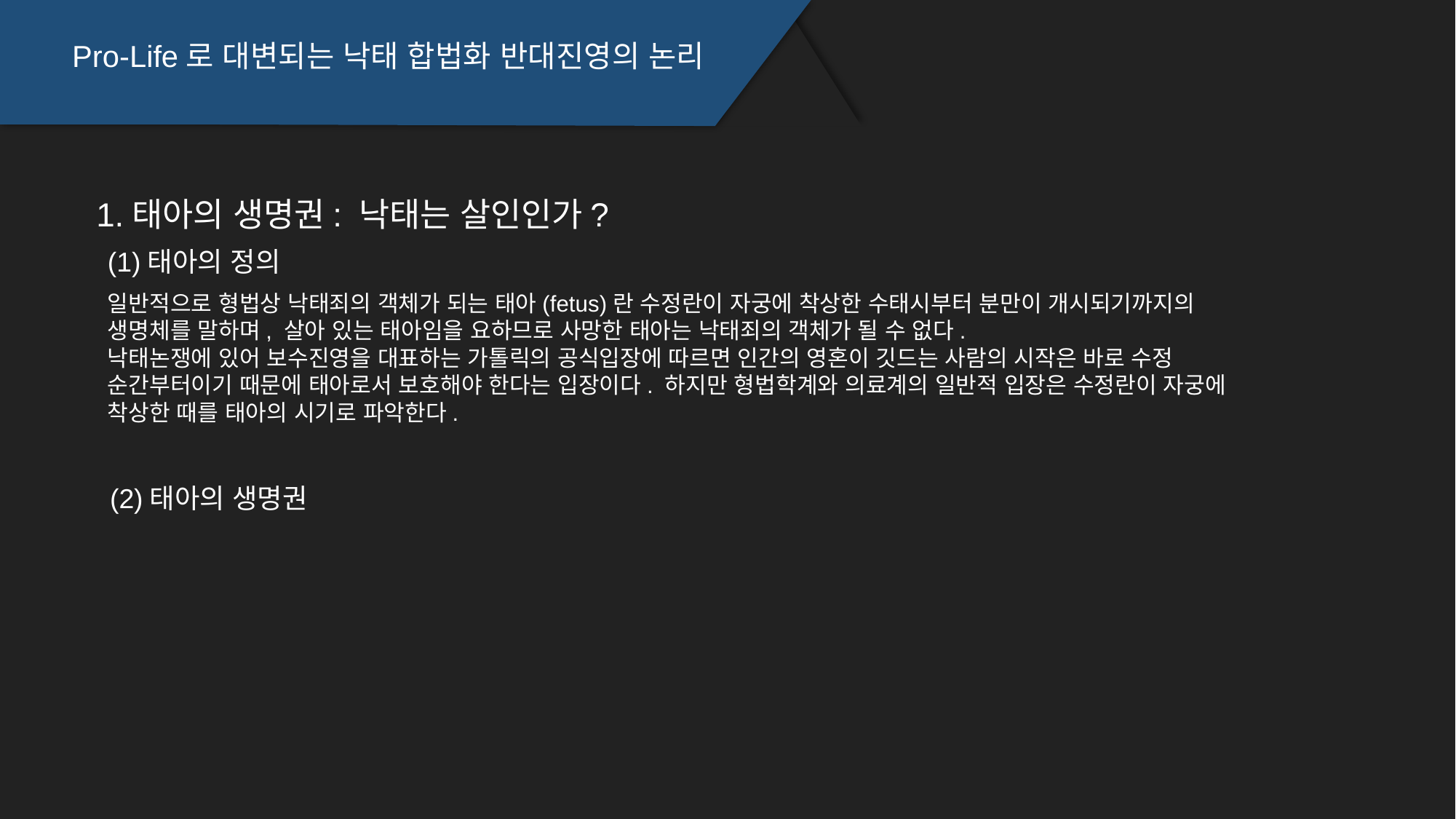

Pro-Life로 대변되는 낙태 합법화 반대진영의 논리
1.태아의 생명권: 낙태는 살인인가?
(1)태아의 정의
일반적으로 형법상 낙태죄의 객체가 되는 태아(fetus)란 수정란이 자궁에 착상한 수태시부터 분만이 개시되기까지의 생명체를 말하며, 살아 있는 태아임을 요하므로 사망한 태아는 낙태죄의 객체가 될 수 없다.
낙태논쟁에 있어 보수진영을 대표하는 가톨릭의 공식입장에 따르면 인간의 영혼이 깃드는 사람의 시작은 바로 수정 순간부터이기 때문에 태아로서 보호해야 한다는 입장이다. 하지만 형법학계와 의료계의 일반적 입장은 수정란이 자궁에 착상한 때를 태아의 시기로 파악한다.
(2)태아의 생명권